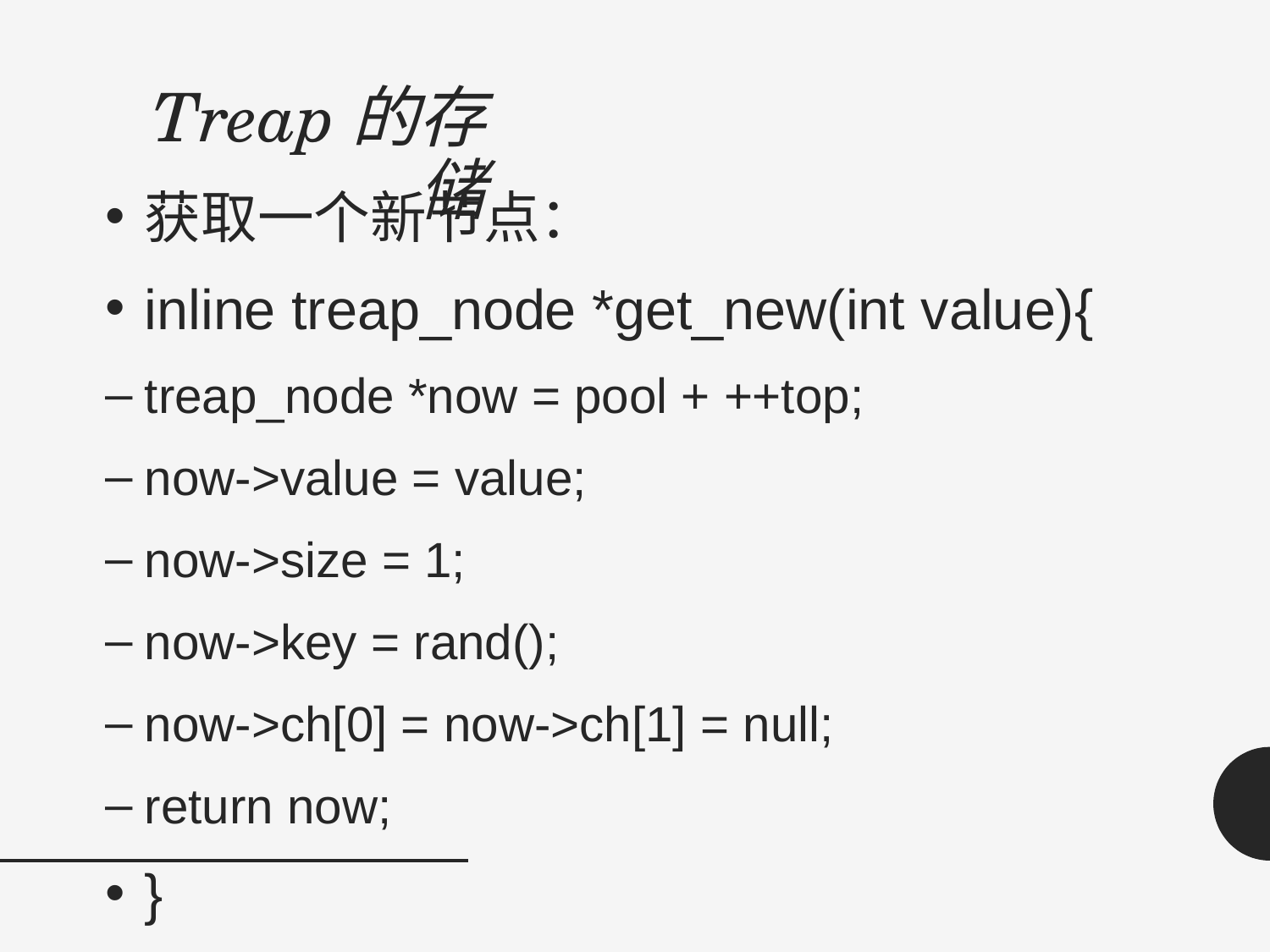

# Treap的存储
获取一个新节点：
inline treap_node *get_new(int value){
treap_node *now = pool + ++top;
now->value = value;
now->size = 1;
now->key = rand();
now->ch[0] = now->ch[1] = null;
return now;
}